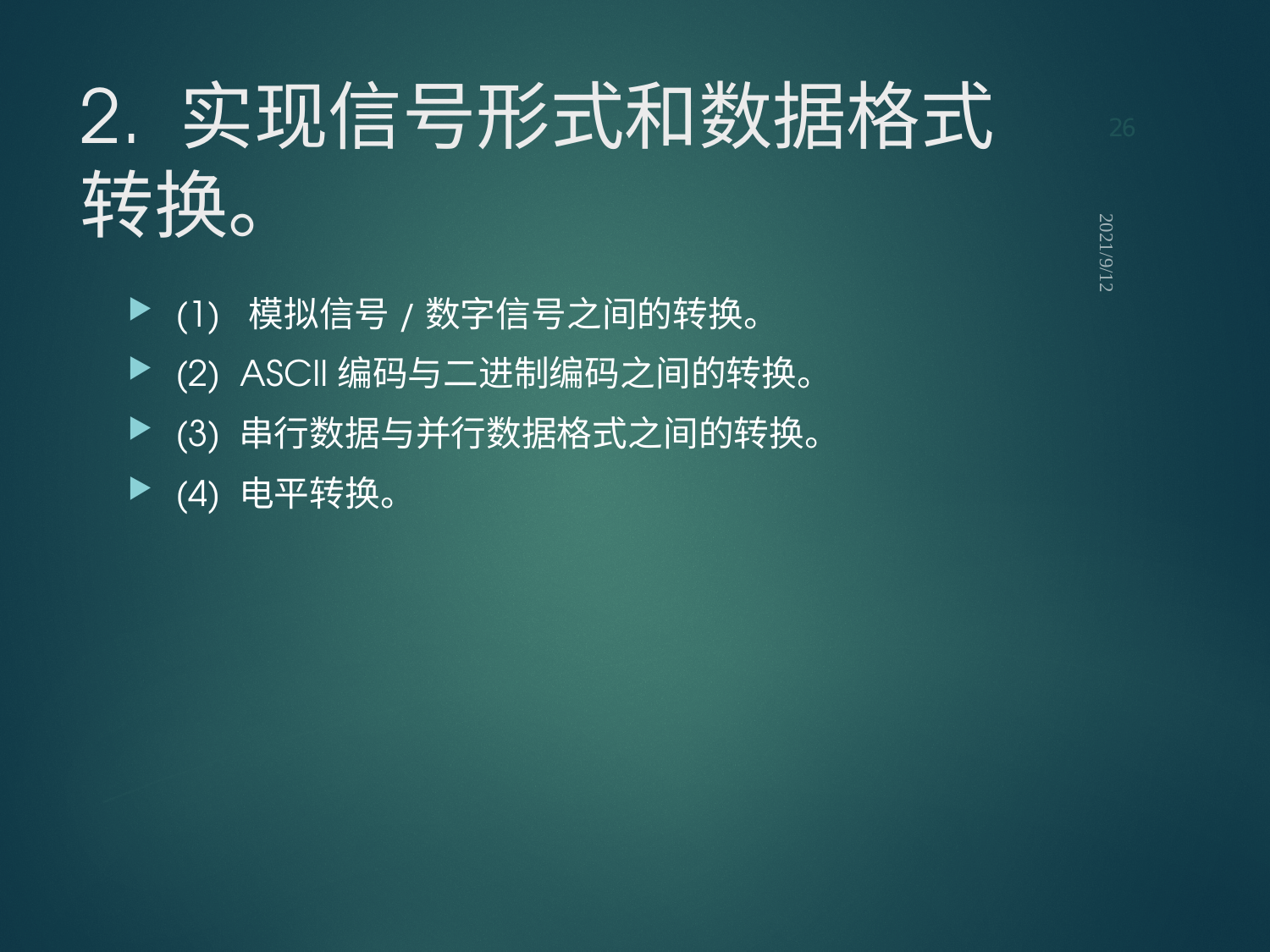

26
# 2. 实现信号形式和数据格式转换。
2021/9/12
(1)  模拟信号/数字信号之间的转换。
(2)  ASCII编码与二进制编码之间的转换。
(3) 串行数据与并行数据格式之间的转换。
(4) 电平转换。